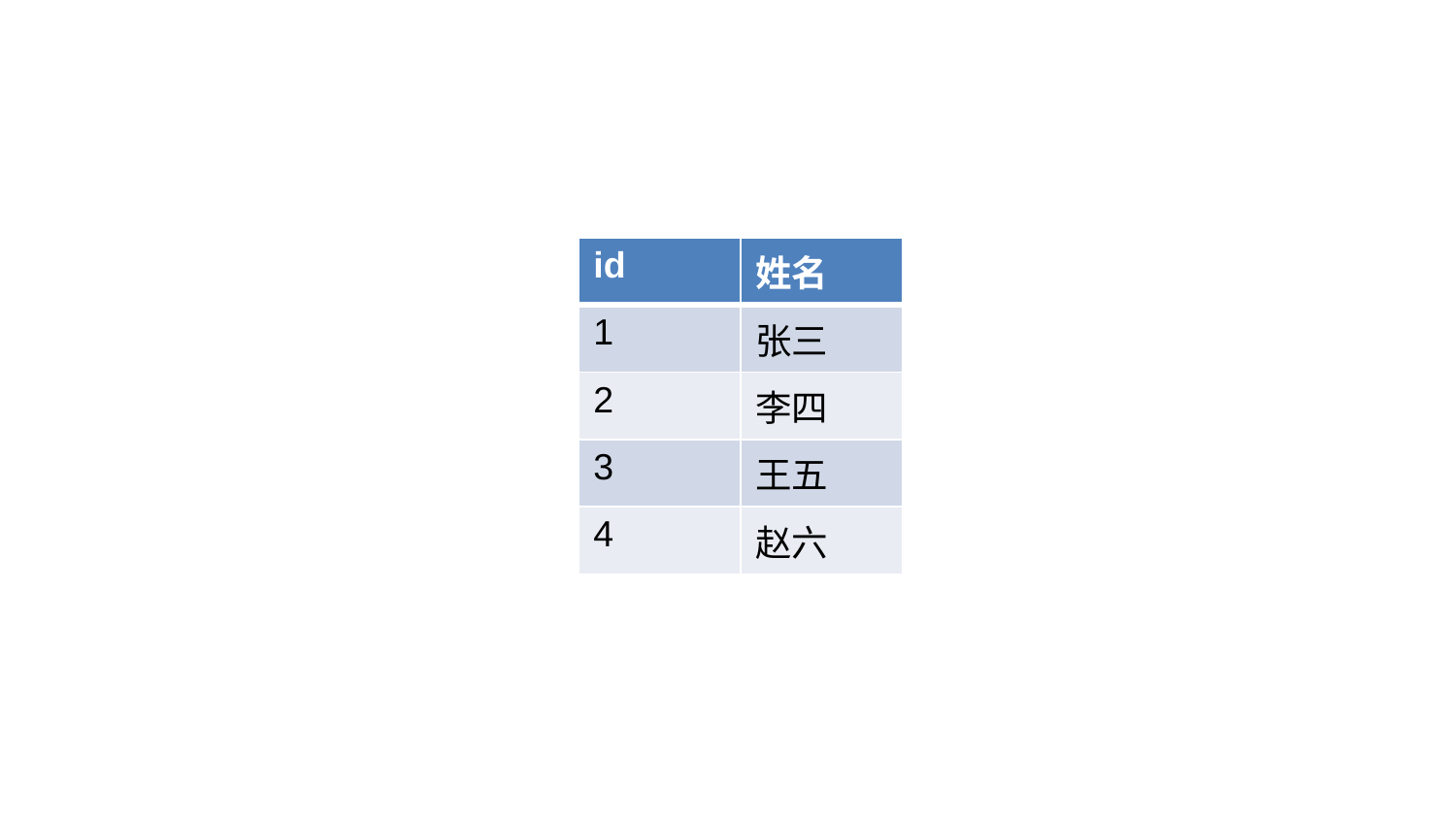

| id | 姓名 |
| --- | --- |
| 1 | 张三 |
| 2 | 李四 |
| 3 | 王五 |
| 4 | 赵六 |